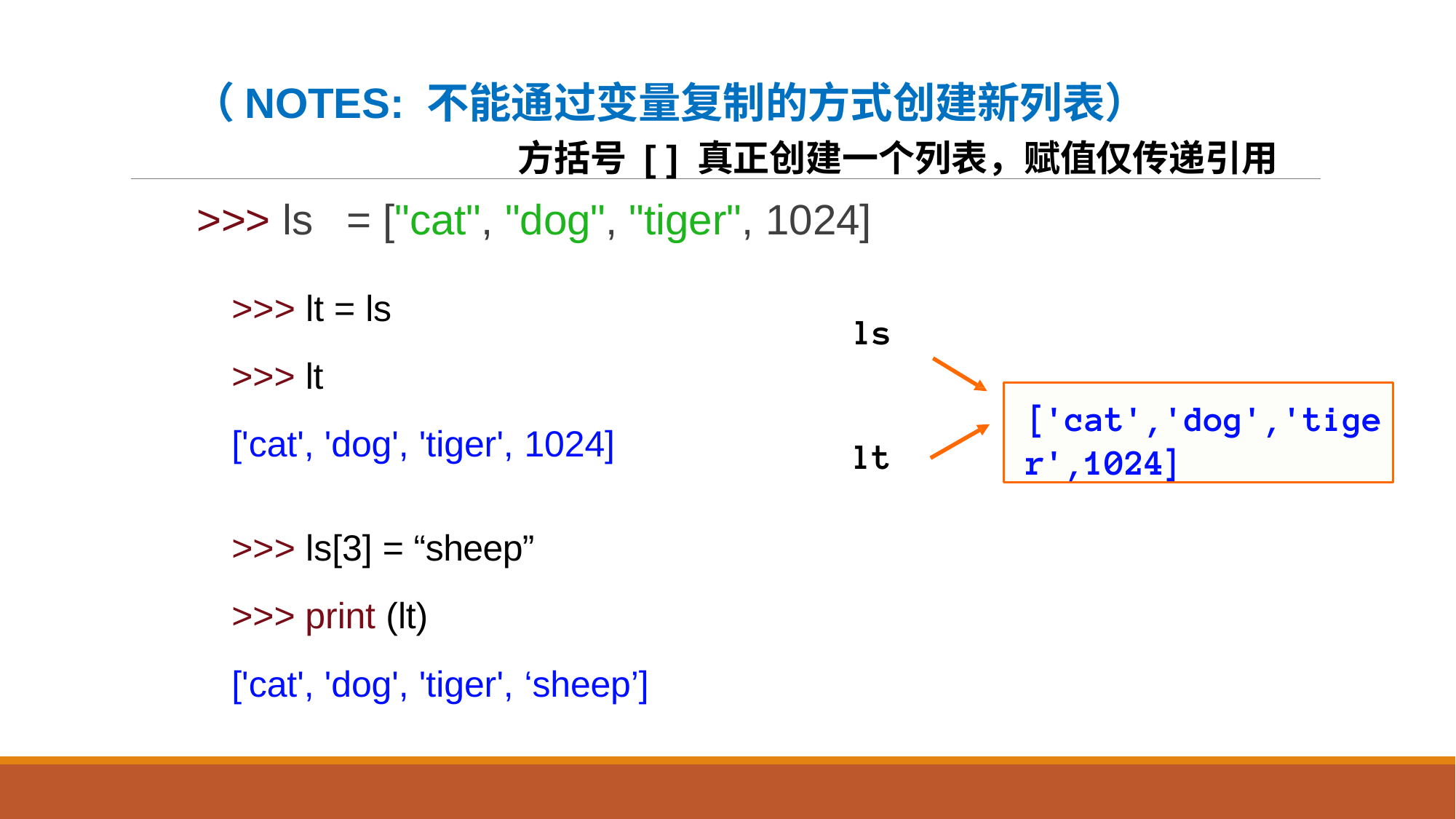

（NOTES: 不能通过变量复制的方式创建新列表）
方括号 [ ] 真正创建一个列表，赋值仅传递引用
>>> ls	= ["cat", "dog", "tiger", 1024]
>>> lt = ls
>>> lt
['cat', 'dog', 'tiger', 1024]
ls

['cat','dog','tiger',1024]

lt
>>> ls[3] = “sheep”
>>> print (lt)
['cat', 'dog', 'tiger', ‘sheep’]